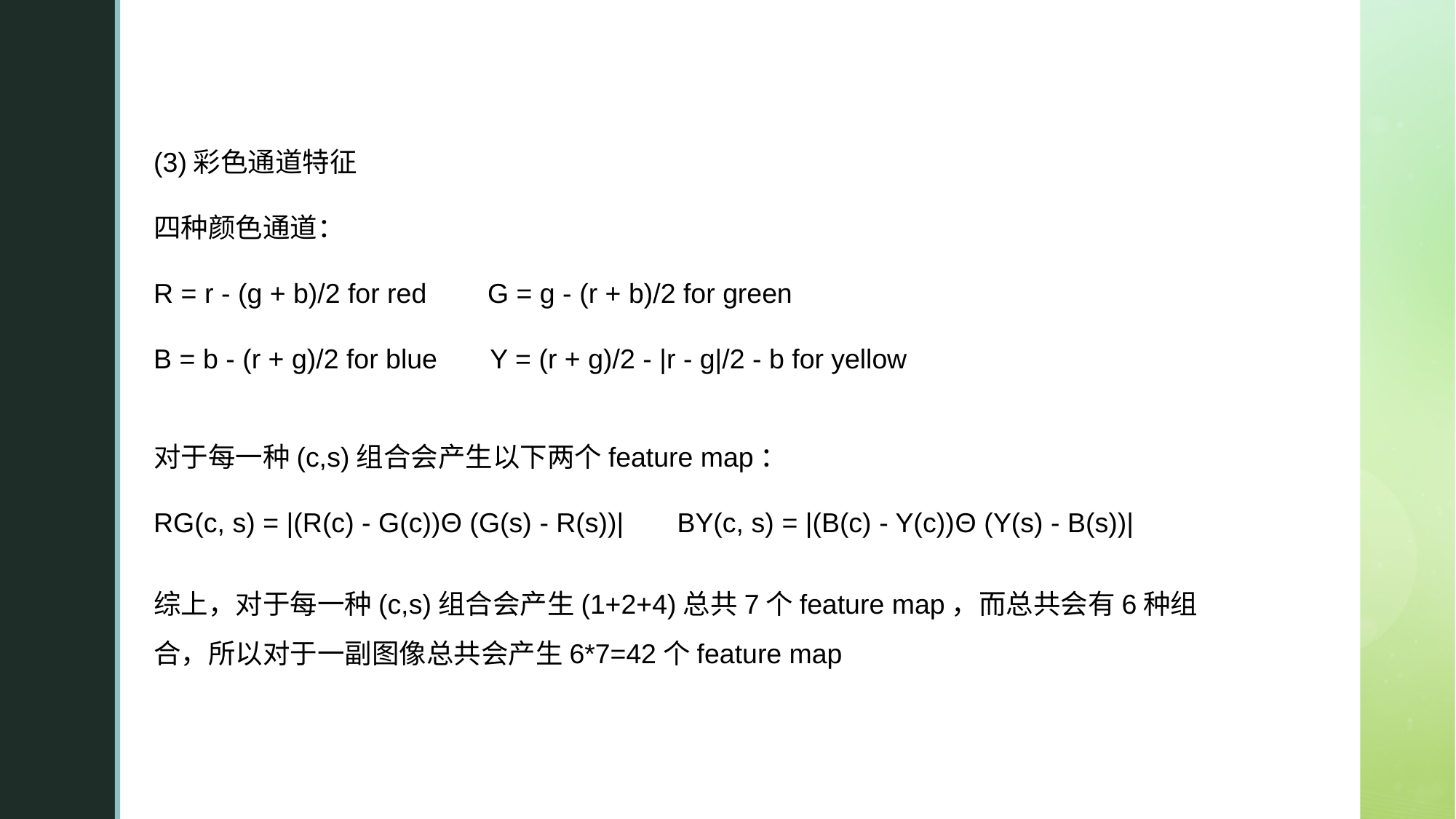

(3)彩色通道特征

四种颜色通道：

R = r - (g + b)/2 for red        G = g - (r + b)/2 for green

B = b - (r + g)/2 for blue       Y = (r + g)/2 - |r - g|/2 - b for yellow

对于每一种(c,s)组合会产生以下两个feature map：

RG(c, s) = |(R(c) - G(c))Θ (G(s) - R(s))|       BY(c, s) = |(B(c) - Y(c))Θ (Y(s) - B(s))|

综上，对于每一种(c,s)组合会产生(1+2+4)总共7个feature map，而总共会有6种组合，所以对于一副图像总共会产生6*7=42个feature map